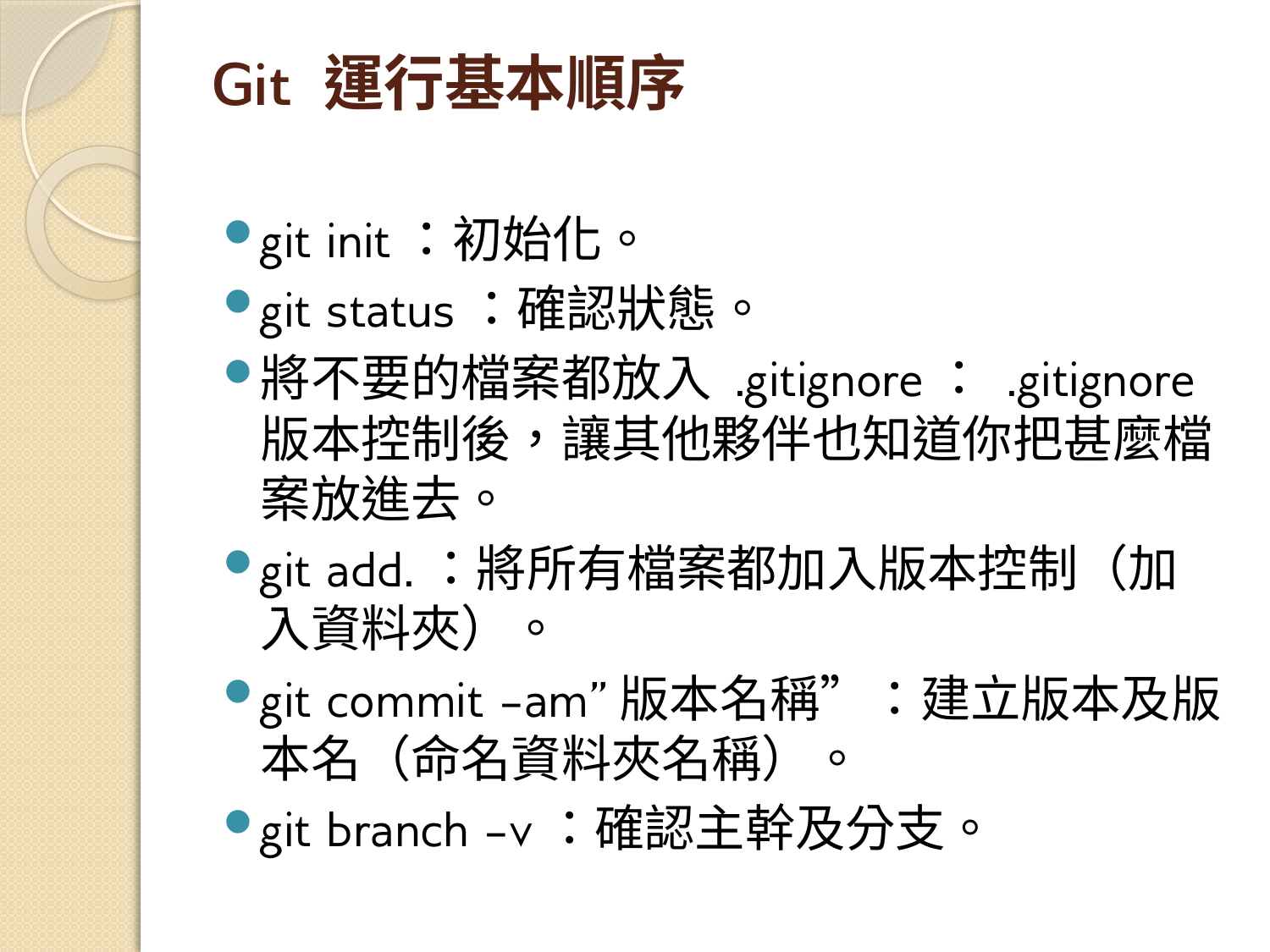

# Git 運行基本順序
git init：初始化。
git status：確認狀態。
將不要的檔案都放入 .gitignore： .gitignore 版本控制後，讓其他夥伴也知道你把甚麼檔案放進去。
git add.：將所有檔案都加入版本控制（加入資料夾）。
git commit –am”版本名稱”：建立版本及版本名（命名資料夾名稱）。
git branch –v：確認主幹及分支。